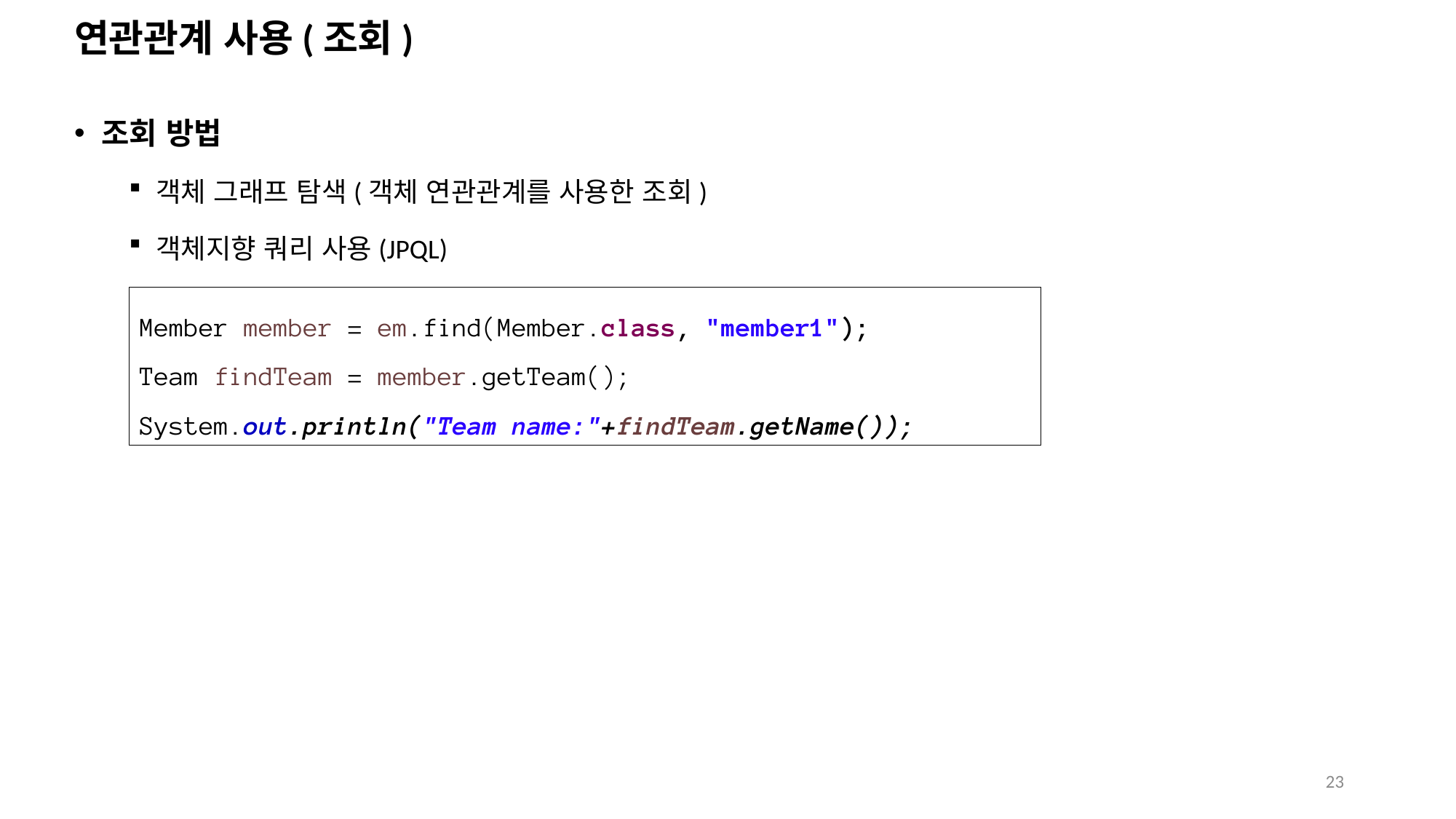

# 연관관계 사용(조회)
조회 방법
객체 그래프 탐색(객체 연관관계를 사용한 조회)
객체지향 쿼리 사용(JPQL)

Member member = em.find(Member.class, "member1");
Team findTeam = member.getTeam();
System.out.println("Team name:"+findTeam.getName());
23